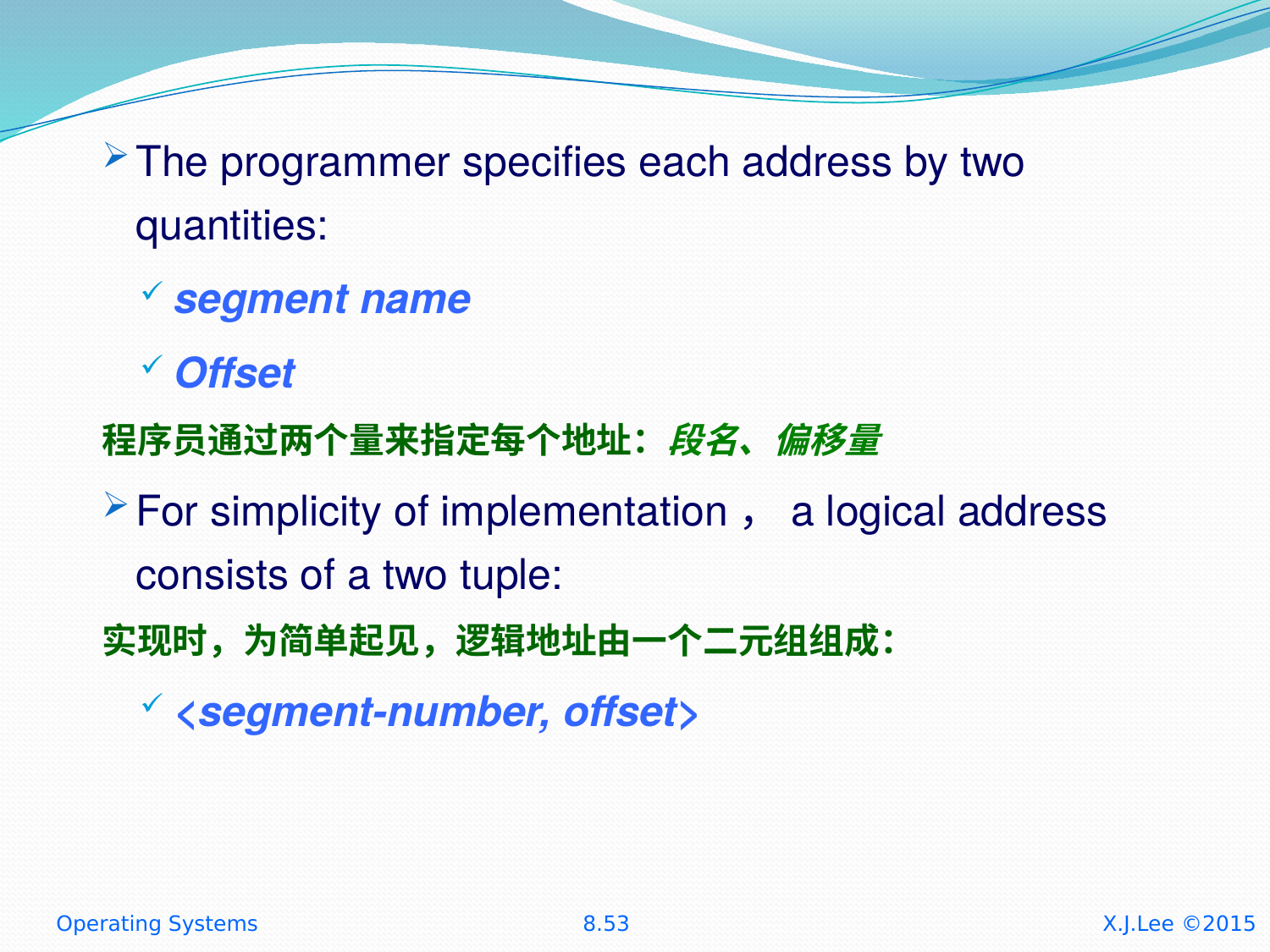

The programmer specifies each address by two quantities:
segment name
Offset
程序员通过两个量来指定每个地址：段名、偏移量
For simplicity of implementation，a logical address consists of a two tuple:
实现时，为简单起见，逻辑地址由一个二元组组成：
<segment-number, offset>
Operating Systems
8.53
X.J.Lee ©2015